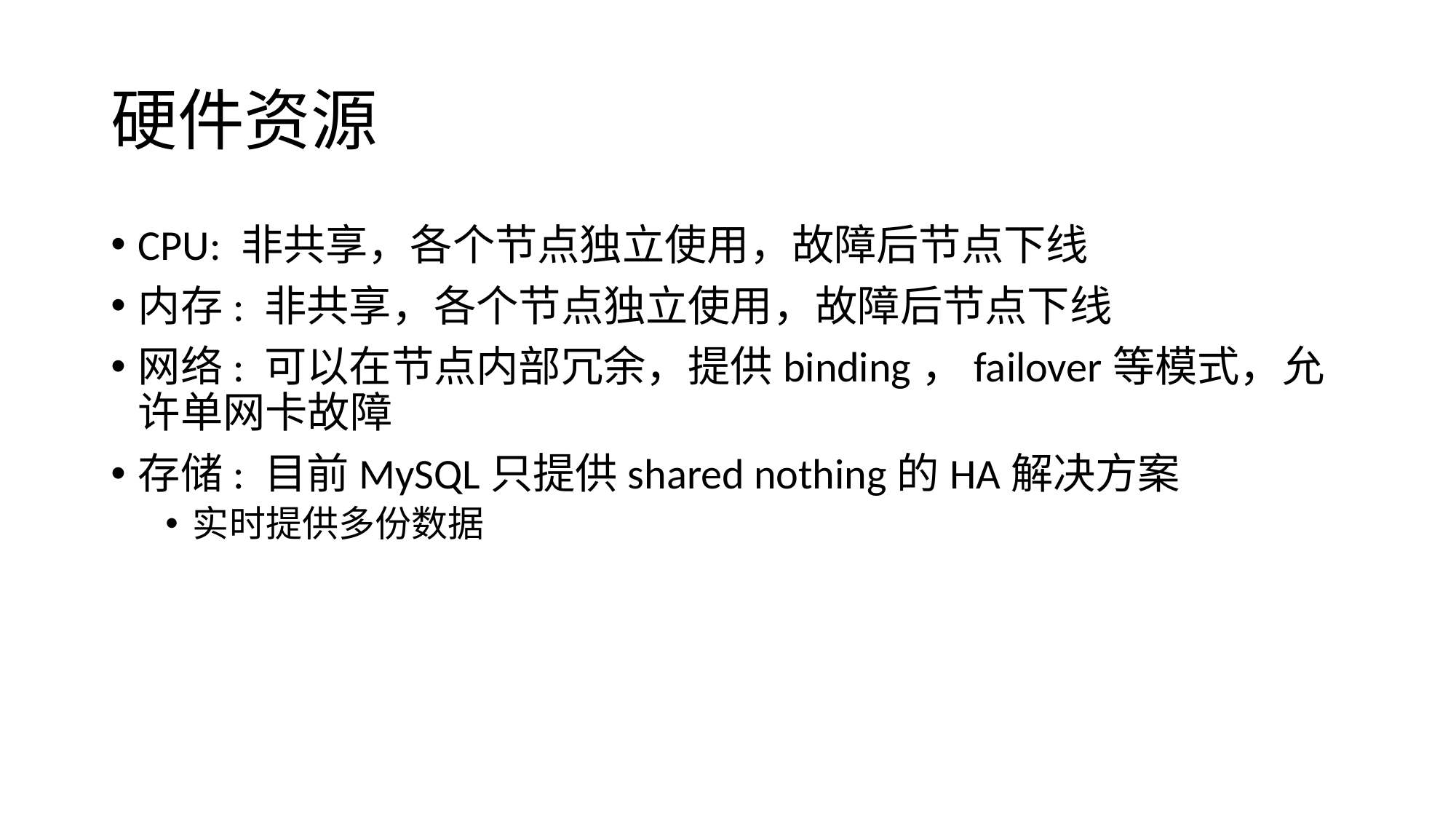

# 硬件资源
CPU: 非共享，各个节点独立使用，故障后节点下线
内存: 非共享，各个节点独立使用，故障后节点下线
网络: 可以在节点内部冗余，提供binding，failover等模式，允许单网卡故障
存储: 目前MySQL只提供shared nothing的HA解决方案
实时提供多份数据